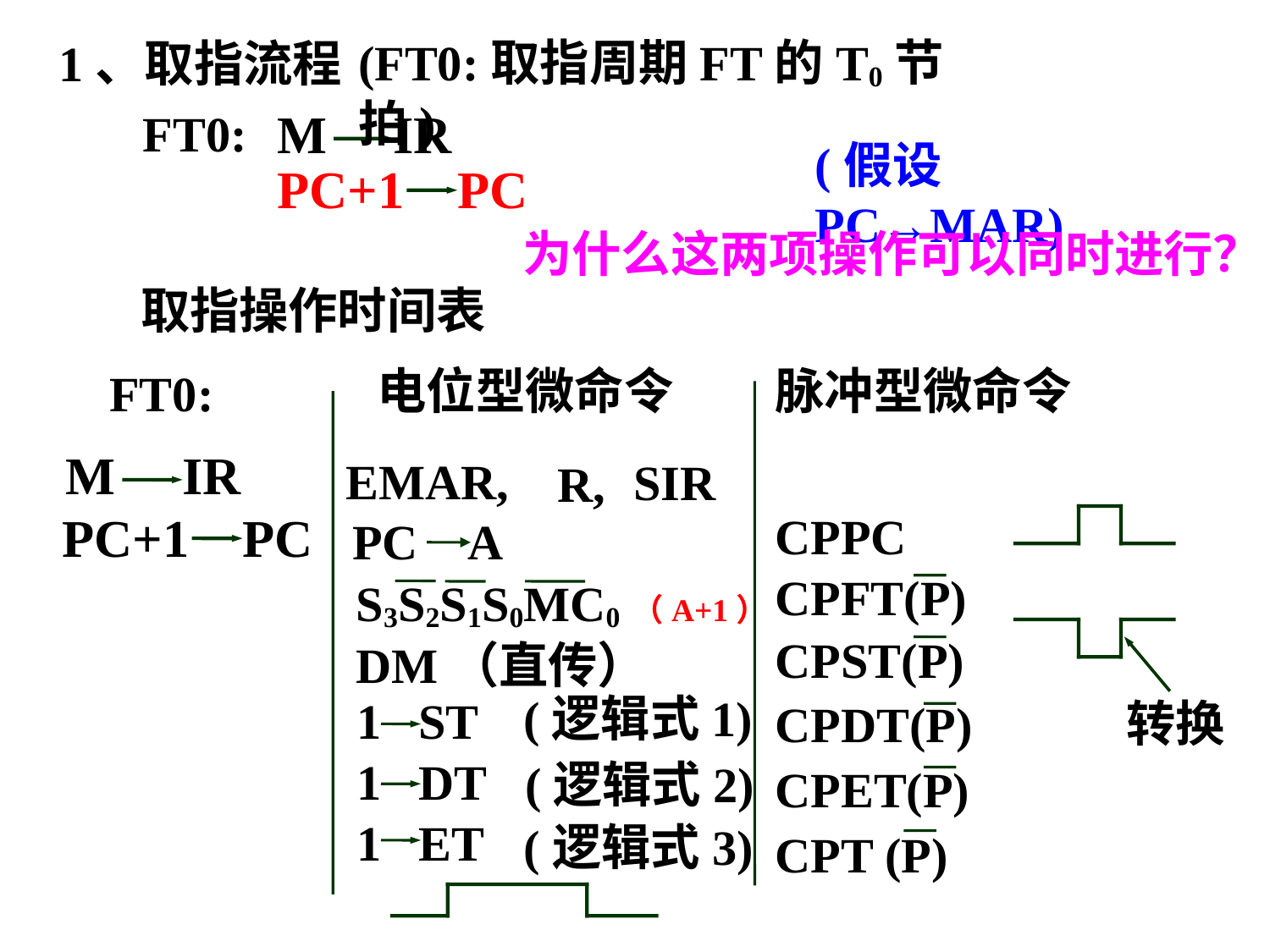

(FT0:取指周期FT的T0节拍)
1、取指流程
FT0:
M     IR

(假设PC→MAR)
PC+1    PC

为什么这两项操作可以同时进行？
  取指操作时间表
电位型微命令
脉冲型微命令
FT0:

EMAR,
SIR
R,
M     IR

CPPC
PC    A

PC+1    PC

CPFT(P)

S3S2S1S0MC0（A+1）

CPST(P)

DM（直传）

(逻辑式1)
1   ST

转换
CPDT(P)

1   DT

(逻辑式2)
CPET(P)

1   ET

(逻辑式3)
CPT (P)